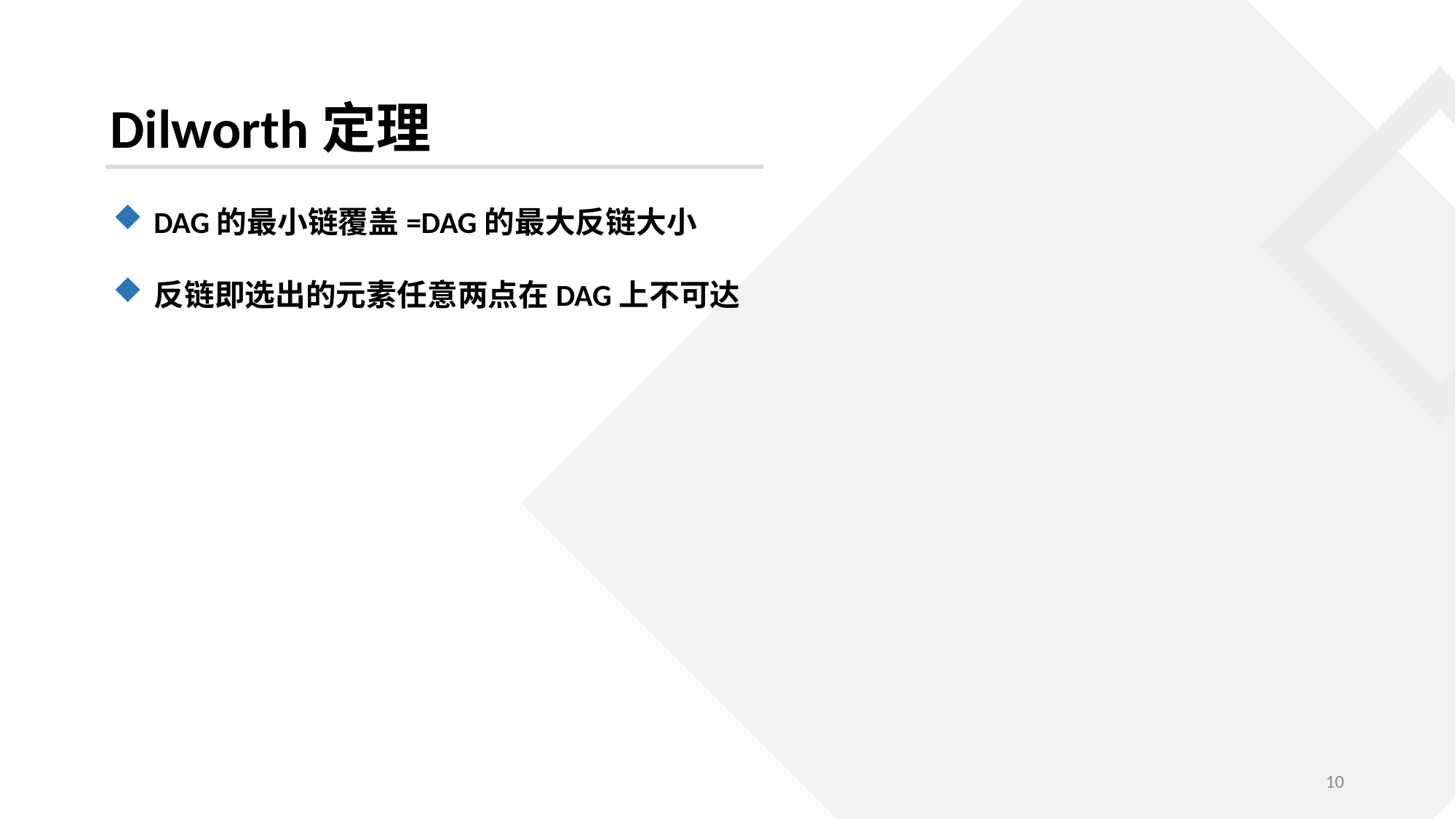

Dilworth定理
DAG的最小链覆盖=DAG的最大反链大小

反链即选出的元素任意两点在DAG上不可达
10